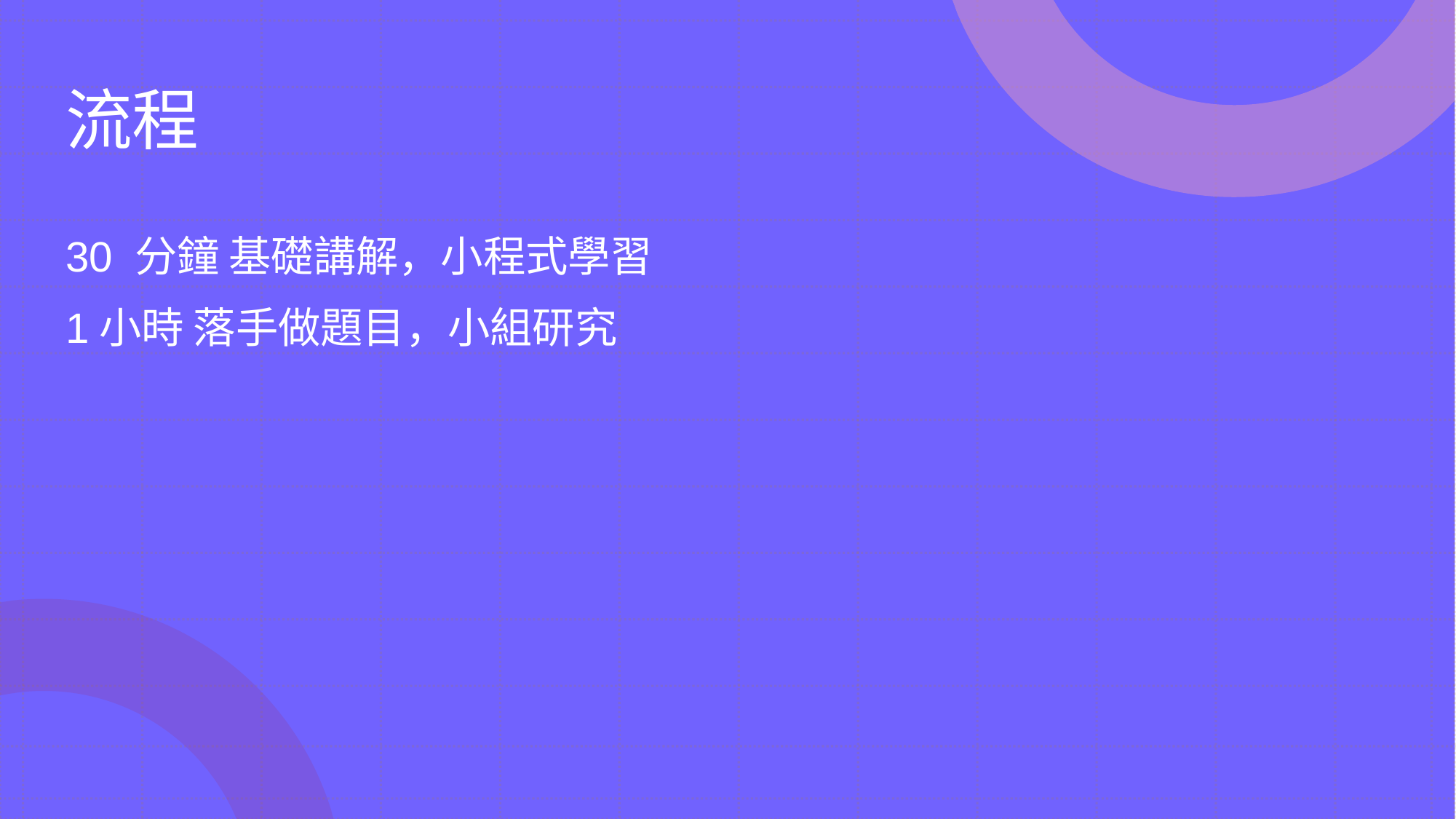

# 流程
30 分鐘 基礎講解，小程式學習
1小時 落手做題目，小組研究